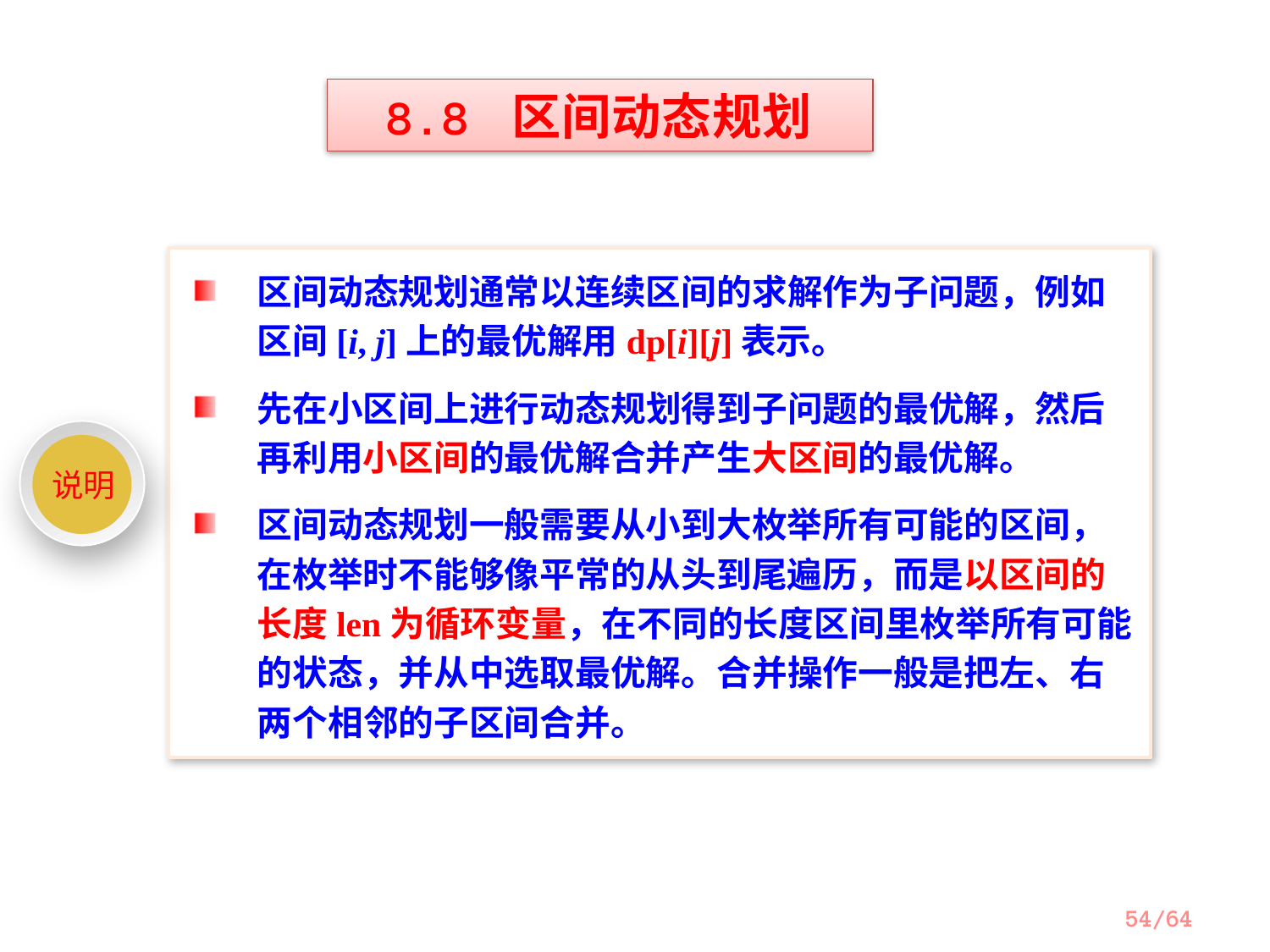

8.8 区间动态规划
区间动态规划通常以连续区间的求解作为子问题，例如区间[i, j]上的最优解用dp[i][j]表示。
先在小区间上进行动态规划得到子问题的最优解，然后再利用小区间的最优解合并产生大区间的最优解。
区间动态规划一般需要从小到大枚举所有可能的区间，在枚举时不能够像平常的从头到尾遍历，而是以区间的长度len为循环变量，在不同的长度区间里枚举所有可能的状态，并从中选取最优解。合并操作一般是把左、右两个相邻的子区间合并。

说明
54/64